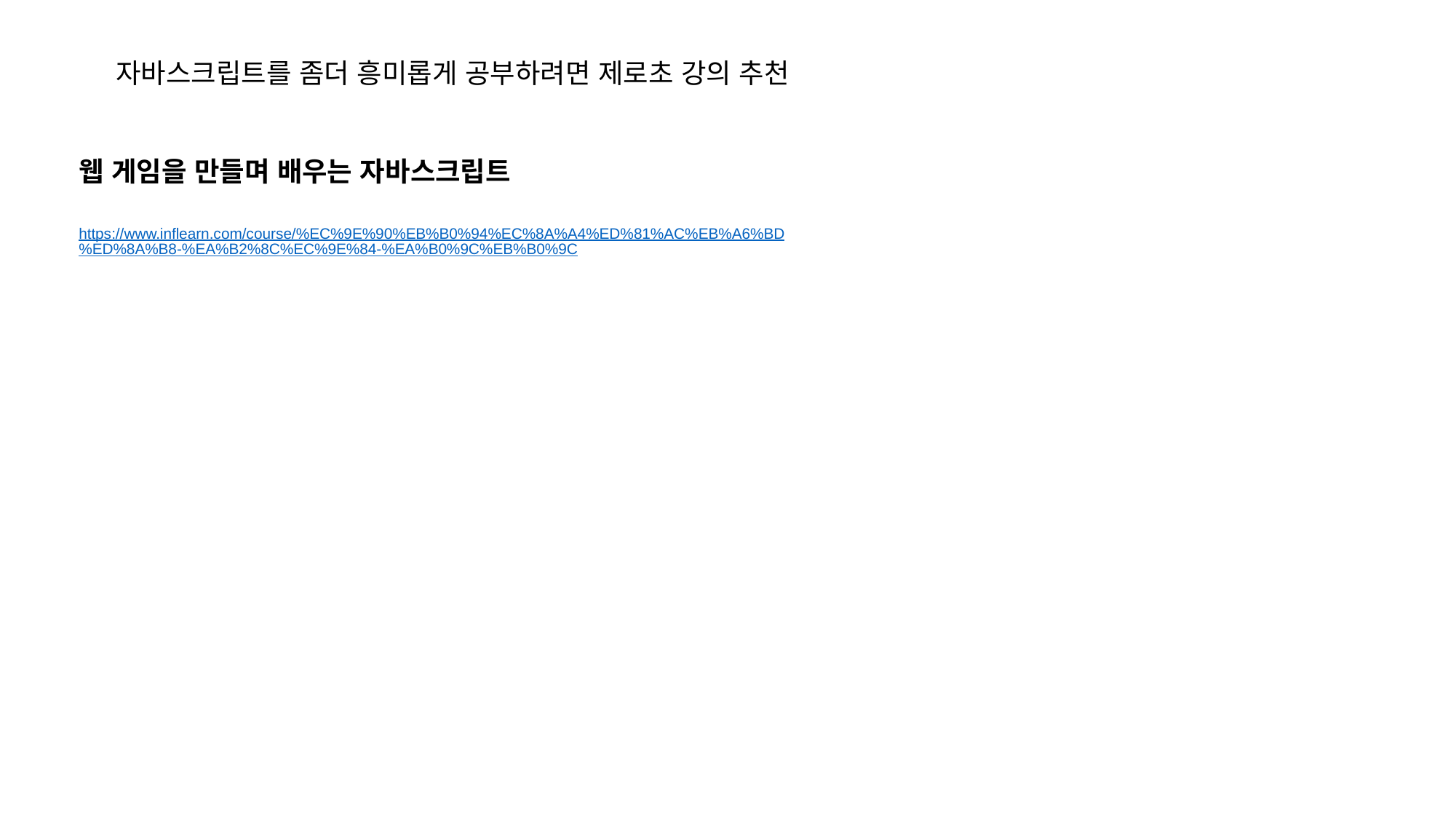

자바스크립트를 좀더 흥미롭게 공부하려면 제로초 강의 추천
웹 게임을 만들며 배우는 자바스크립트

https://www.inflearn.com/course/%EC%9E%90%EB%B0%94%EC%8A%A4%ED%81%AC%EB%A6%BD%ED%8A%B8-%EA%B2%8C%EC%9E%84-%EA%B0%9C%EB%B0%9C